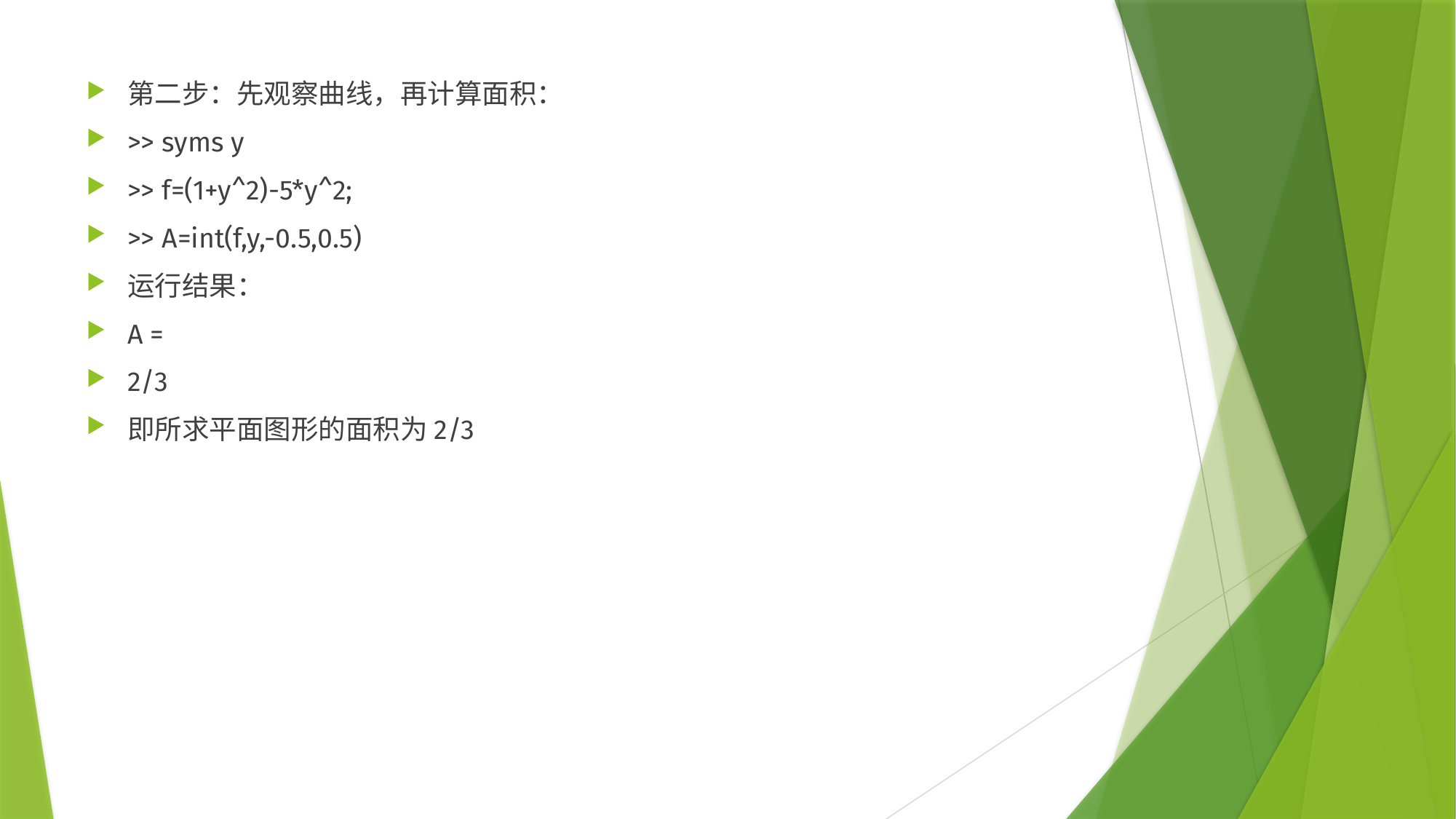

第二步：先观察曲线，再计算面积：
>> syms y
>> f=(1+y^2)-5*y^2;
>> A=int(f,y,-0.5,0.5)
运行结果：
A =
2/3
即所求平面图形的面积为2/3